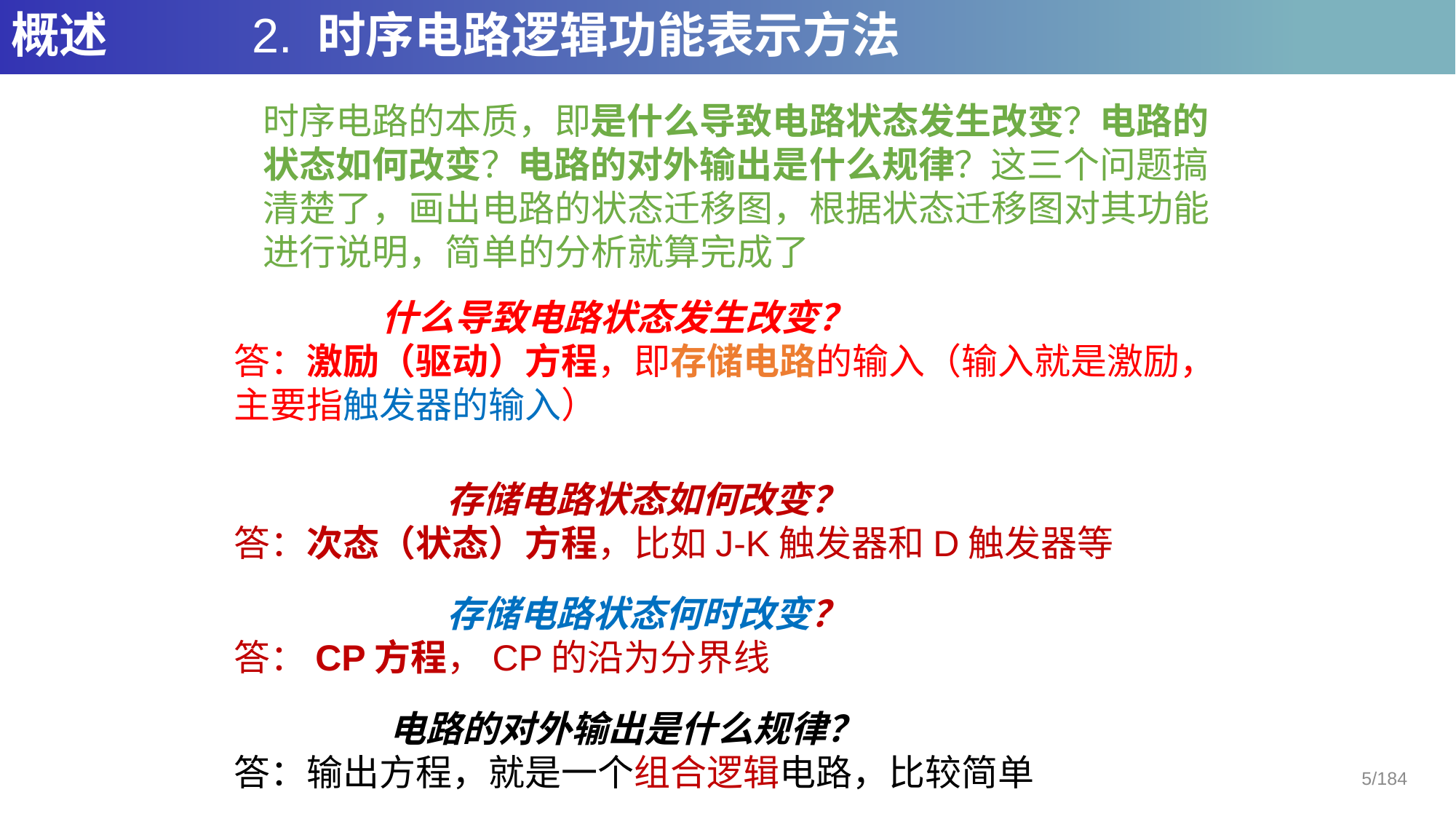

# 概述		 2. 时序电路逻辑功能表示方法
时序电路的本质，即是什么导致电路状态发生改变？电路的状态如何改变？电路的对外输出是什么规律？这三个问题搞清楚了，画出电路的状态迁移图，根据状态迁移图对其功能进行说明，简单的分析就算完成了
                 什么导致电路状态发生改变？
答：激励（驱动）方程，即存储电路的输入（输入就是激励，主要指触发器的输入）

                         存储电路状态如何改变？
答：次态（状态）方程，比如J-K触发器和D触发器等
                         存储电路状态何时改变？
答：CP方程，CP的沿为分界线
                  电路的对外输出是什么规律？
答：输出方程，就是一个组合逻辑电路，比较简单
5/184